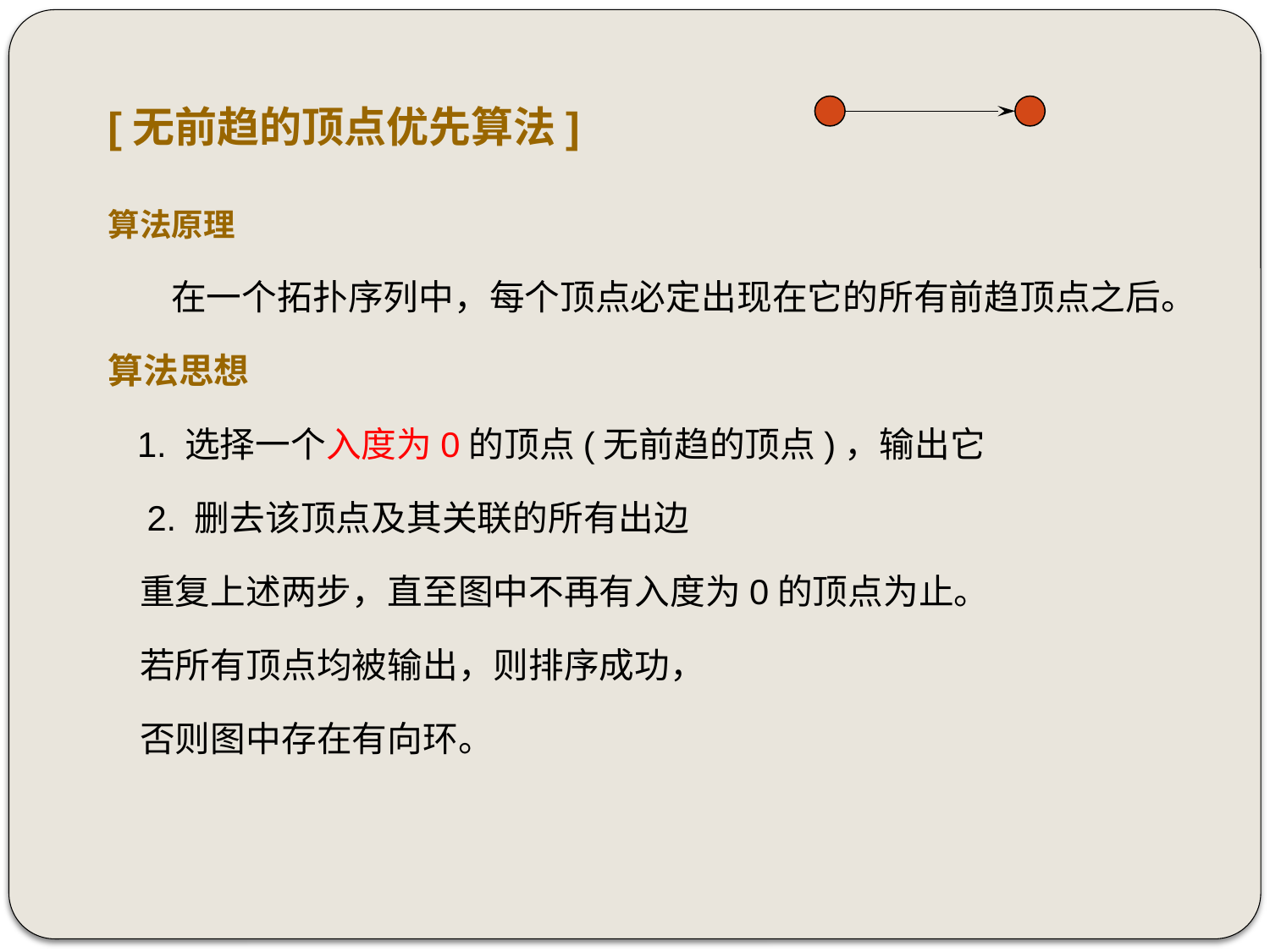

# [无前趋的顶点优先算法]

算法原理
       在一个拓扑序列中，每个顶点必定出现在它的所有前趋顶点之后。
算法思想
   1. 选择一个入度为0的顶点(无前趋的顶点)，输出它
    2. 删去该顶点及其关联的所有出边
   重复上述两步，直至图中不再有入度为0的顶点为止。
   若所有顶点均被输出，则排序成功，
   否则图中存在有向环。